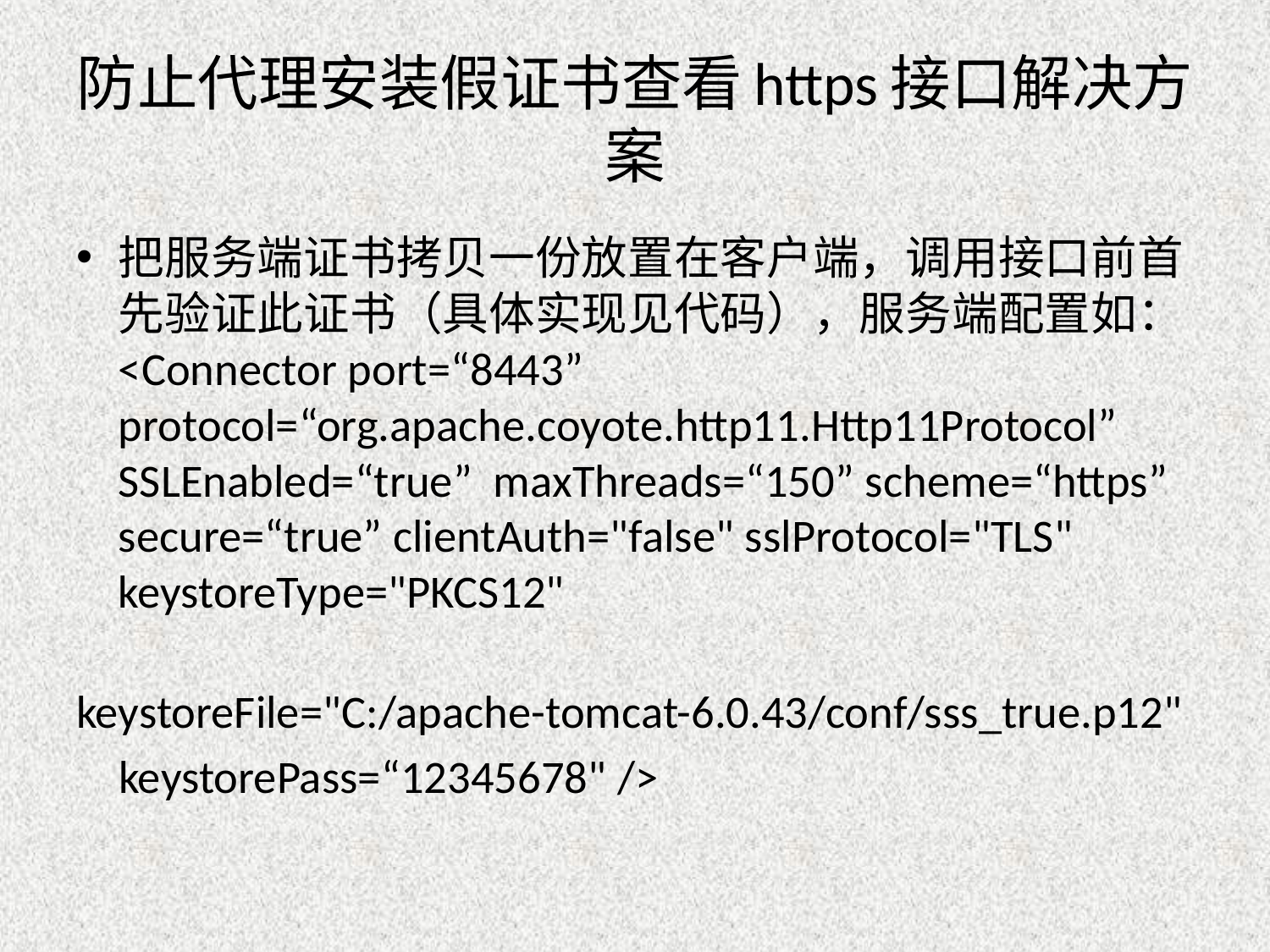

# 防止代理安装假证书查看https接口解决方案
把服务端证书拷贝一份放置在客户端，调用接口前首先验证此证书（具体实现见代码），服务端配置如：<Connector port=“8443” protocol=“org.apache.coyote.http11.Http11Protocol” SSLEnabled=“true”  maxThreads=“150” scheme=“https” secure=“true” clientAuth="false" sslProtocol="TLS" keystoreType="PKCS12"
    keystoreFile="C:/apache-tomcat-6.0.43/conf/sss_true.p12"
    keystorePass=“12345678" />